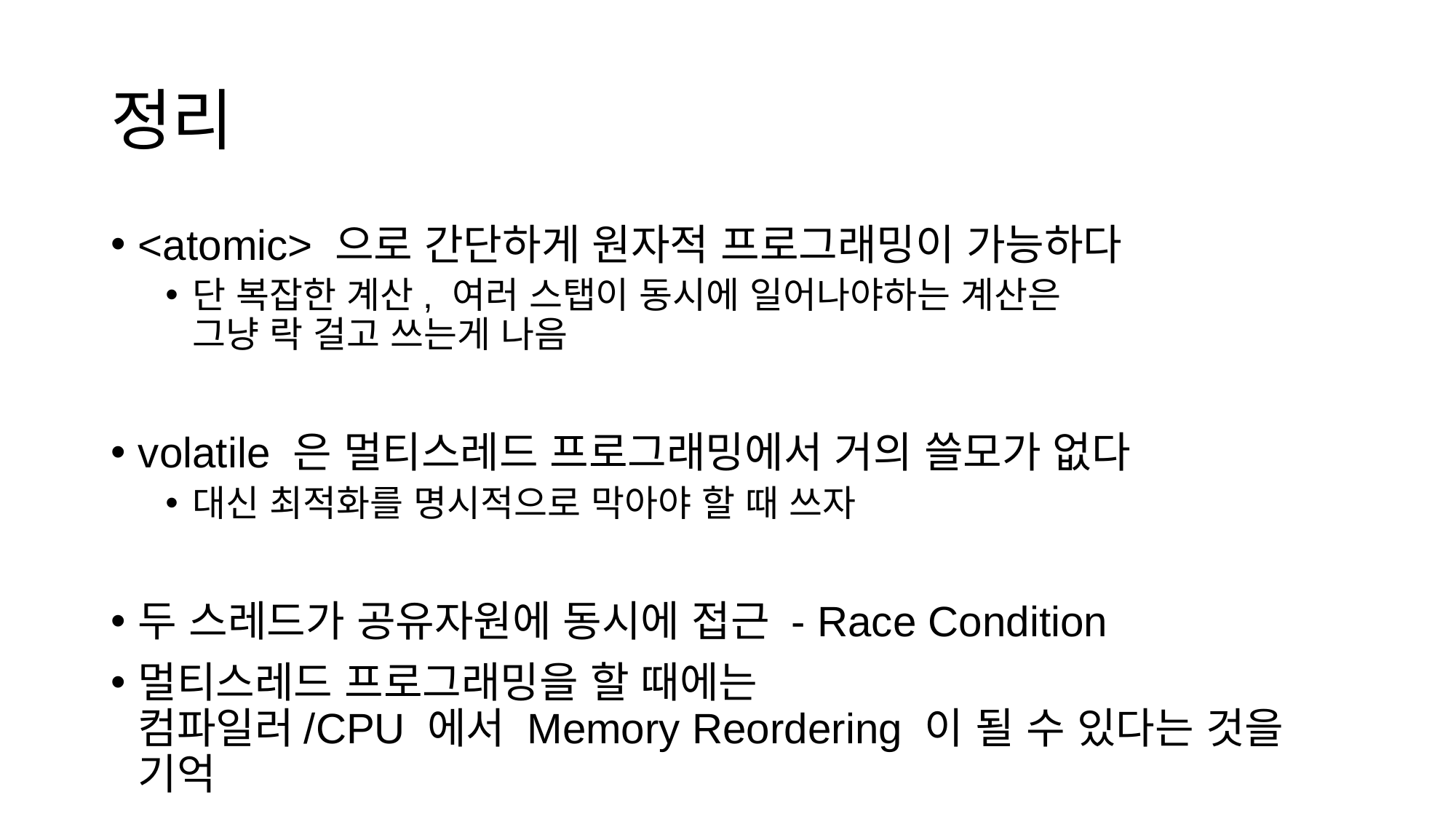

# 정리
<atomic> 으로 간단하게 원자적 프로그래밍이 가능하다
단 복잡한 계산, 여러 스탭이 동시에 일어나야하는 계산은
그냥 락 걸고 쓰는게 나음

volatile 은 멀티스레드 프로그래밍에서 거의 쓸모가 없다
대신 최적화를 명시적으로 막아야 할 때 쓰자

두 스레드가 공유자원에 동시에 접근 - Race Condition
멀티스레드 프로그래밍을 할 때에는
컴파일러/CPU 에서 Memory Reordering 이 될 수 있다는 것을 기억